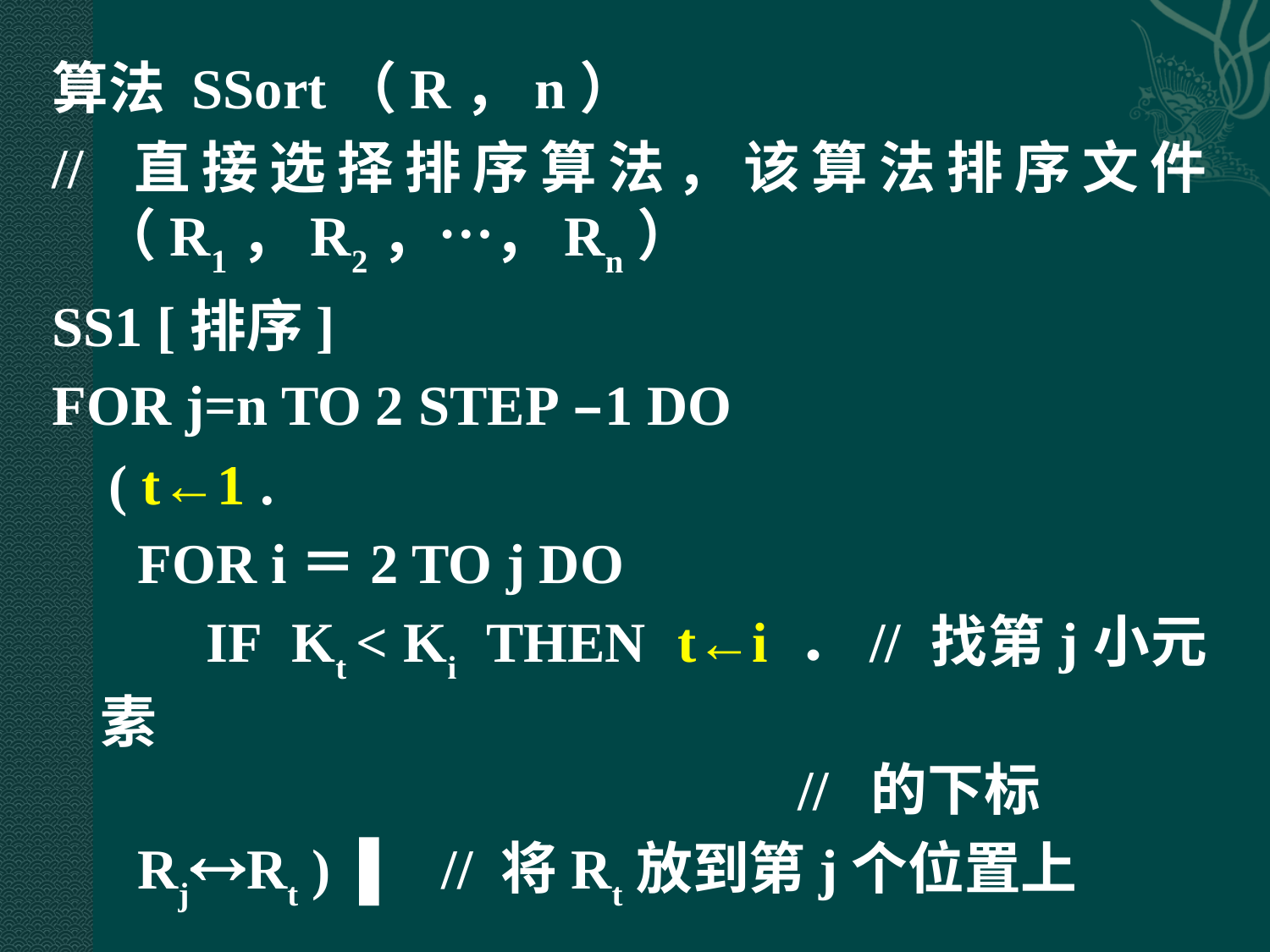

算法 SSort（R，n）
// 直接选择排序算法，该算法排序文件（R1，R2，…，Rn）
SS1 [排序]
FOR j=n TO 2 STEP –1 DO
    ( t←1 .
      FOR i＝2 TO j DO
          IF  Kt < Ki  THEN  t←i ．// 找第j小元素
                                                     //  的下标
      Rj↔Rt )  ▌   // 将Rt放到第j个位置上